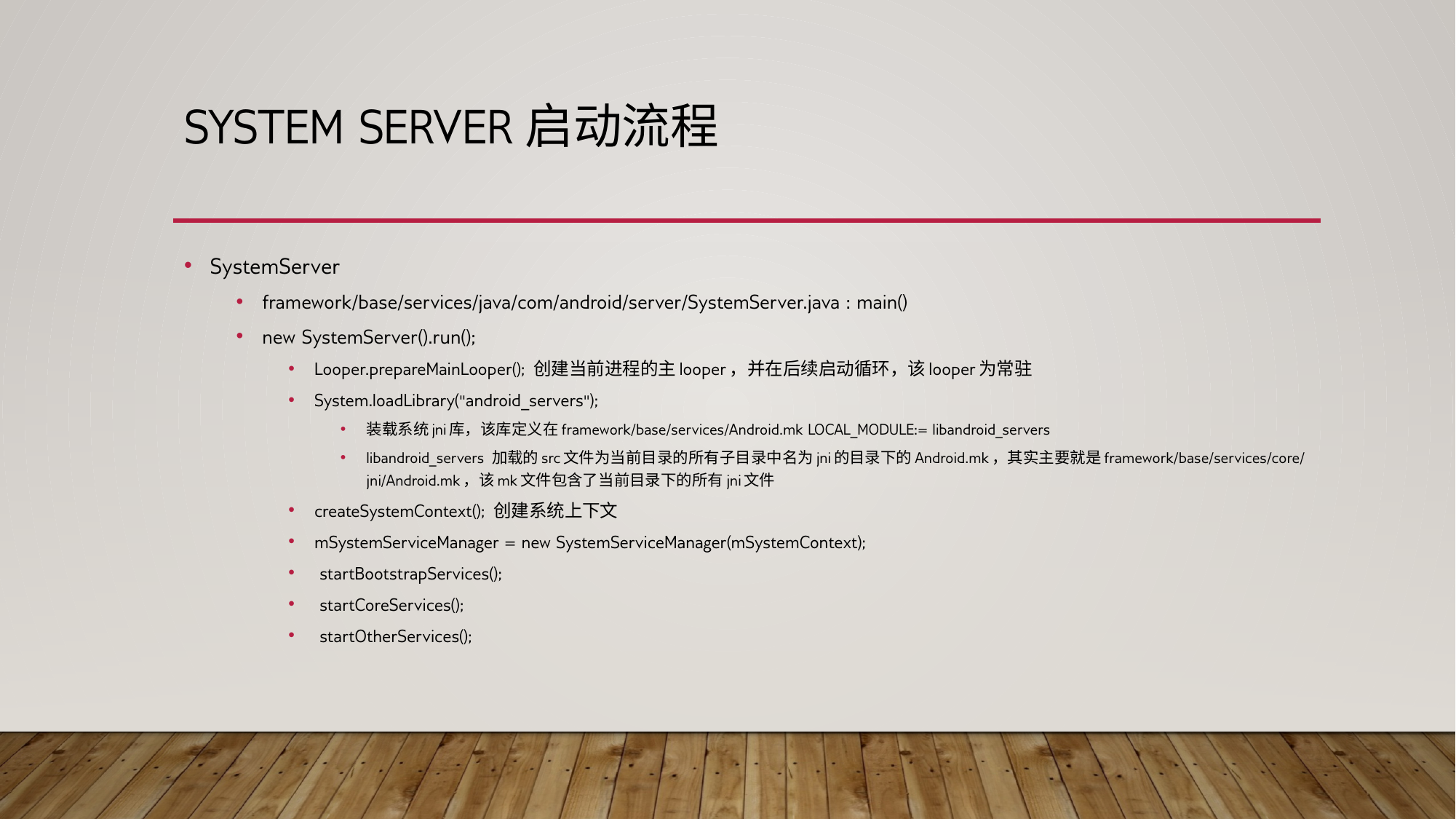

# System server启动流程
SystemServer
framework/base/services/java/com/android/server/SystemServer.java : main()
new SystemServer().run();
Looper.prepareMainLooper(); 创建当前进程的主looper，并在后续启动循环，该looper为常驻
System.loadLibrary("android_servers");
装载系统jni库，该库定义在framework/base/services/Android.mk LOCAL_MODULE:= libandroid_servers
libandroid_servers 加载的src文件为当前目录的所有子目录中名为jni的目录下的Android.mk，其实主要就是framework/base/services/core/jni/Android.mk，该mk文件包含了当前目录下的所有jni文件
createSystemContext(); 创建系统上下文
mSystemServiceManager = new SystemServiceManager(mSystemContext);
 startBootstrapServices();
 startCoreServices();
 startOtherServices();